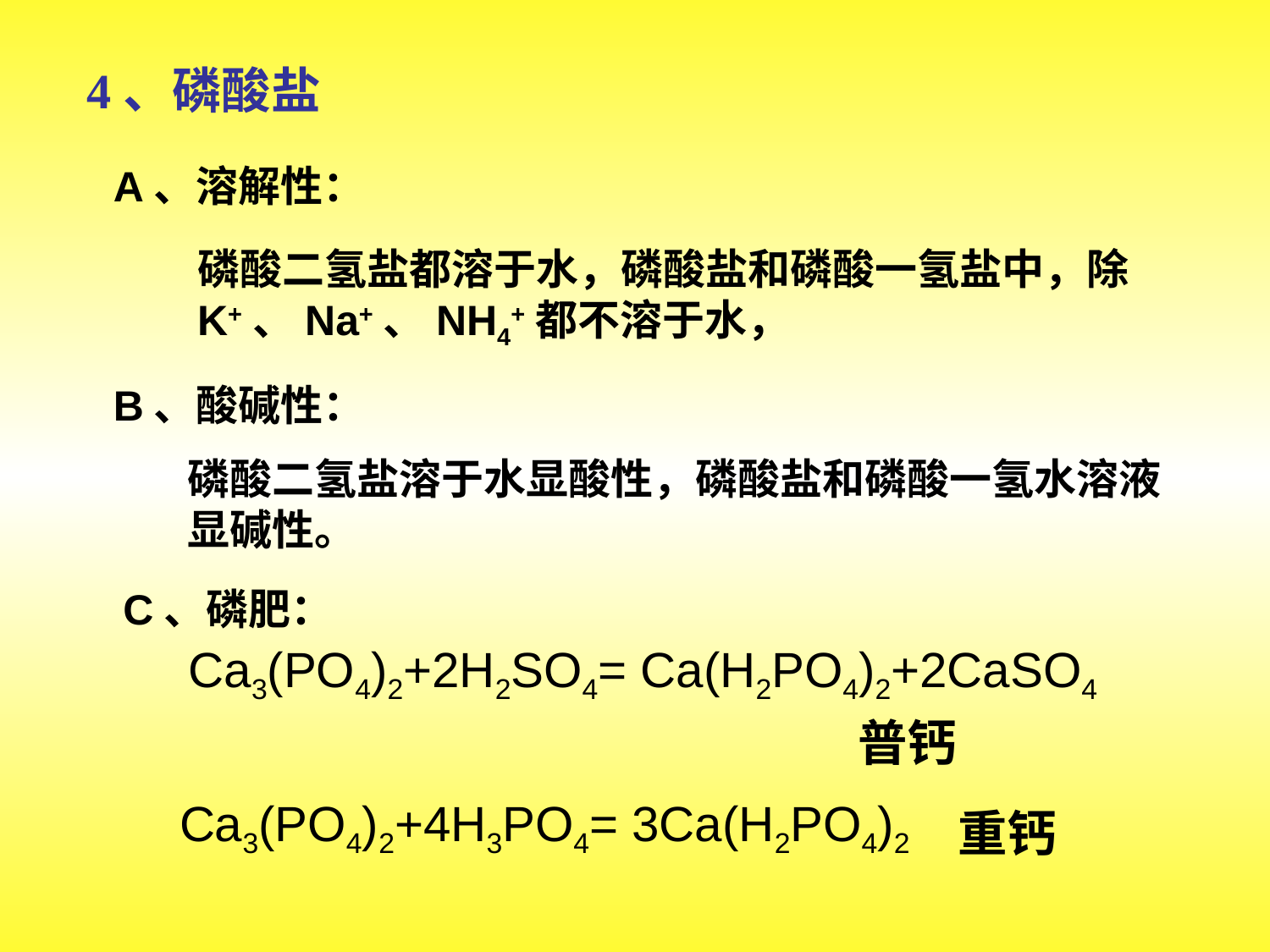

4、磷酸盐
A、溶解性：
磷酸二氢盐都溶于水，磷酸盐和磷酸一氢盐中，除K+、Na+、NH4+都不溶于水，
B、酸碱性：
磷酸二氢盐溶于水显酸性，磷酸盐和磷酸一氢水溶液显碱性。
C、磷肥：
Ca3(PO4)2+2H2SO4= Ca(H2PO4)2+2CaSO4
普钙
Ca3(PO4)2+4H3PO4= 3Ca(H2PO4)2
重钙